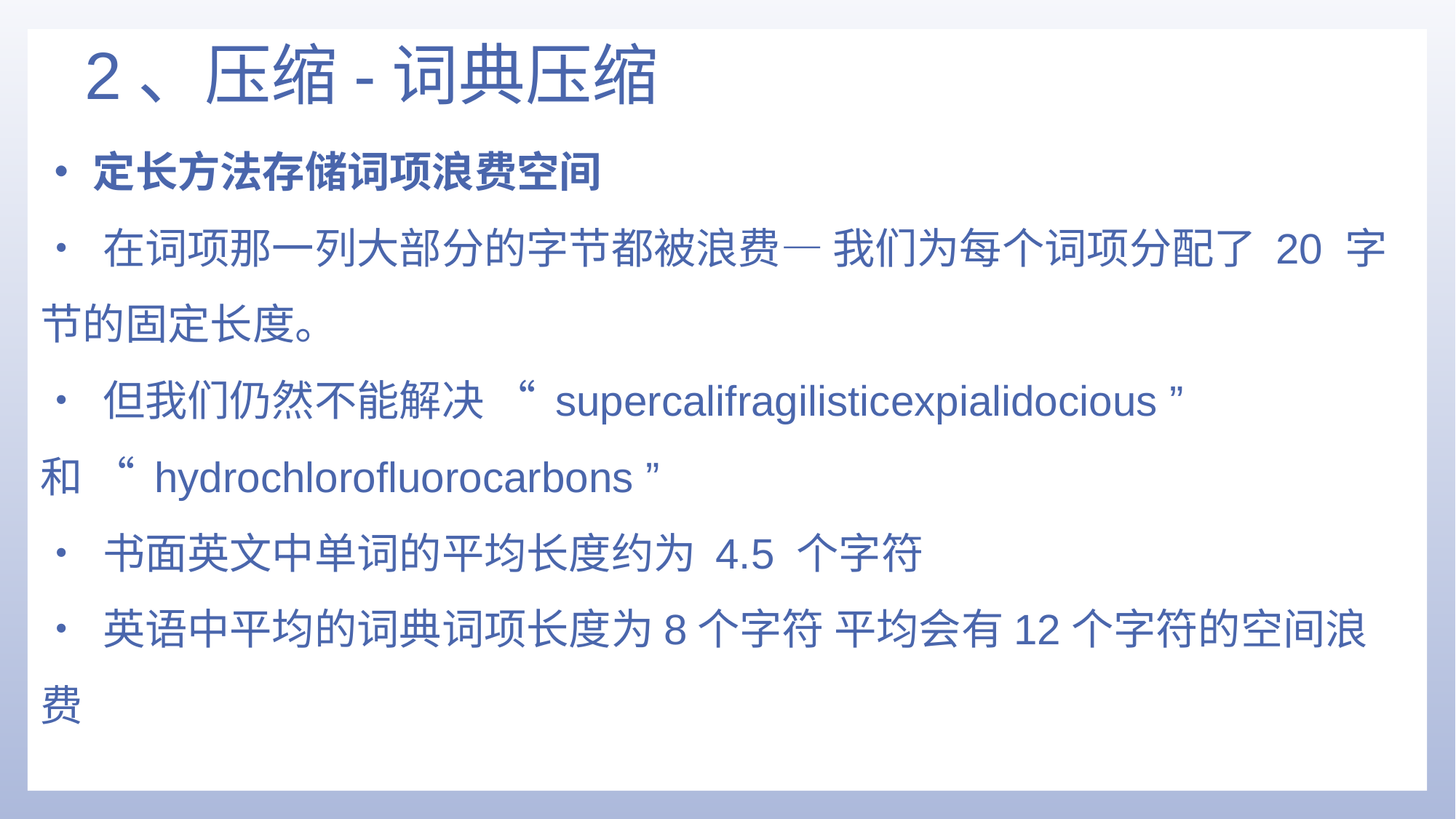

# 2、压缩-词典压缩
•定长方法存储词项浪费空间
• 在词项那一列大部分的字节都被浪费— 我们为每个词项分配了 20 字节的固定长度。
• 但我们仍然不能解决 “ supercalifragilisticexpialidocious ”
和 “ hydrochlorofluorocarbons ”
• 书面英文中单词的平均长度约为 4.5 个字符
• 英语中平均的词典词项长度为8个字符 平均会有12个字符的空间浪费